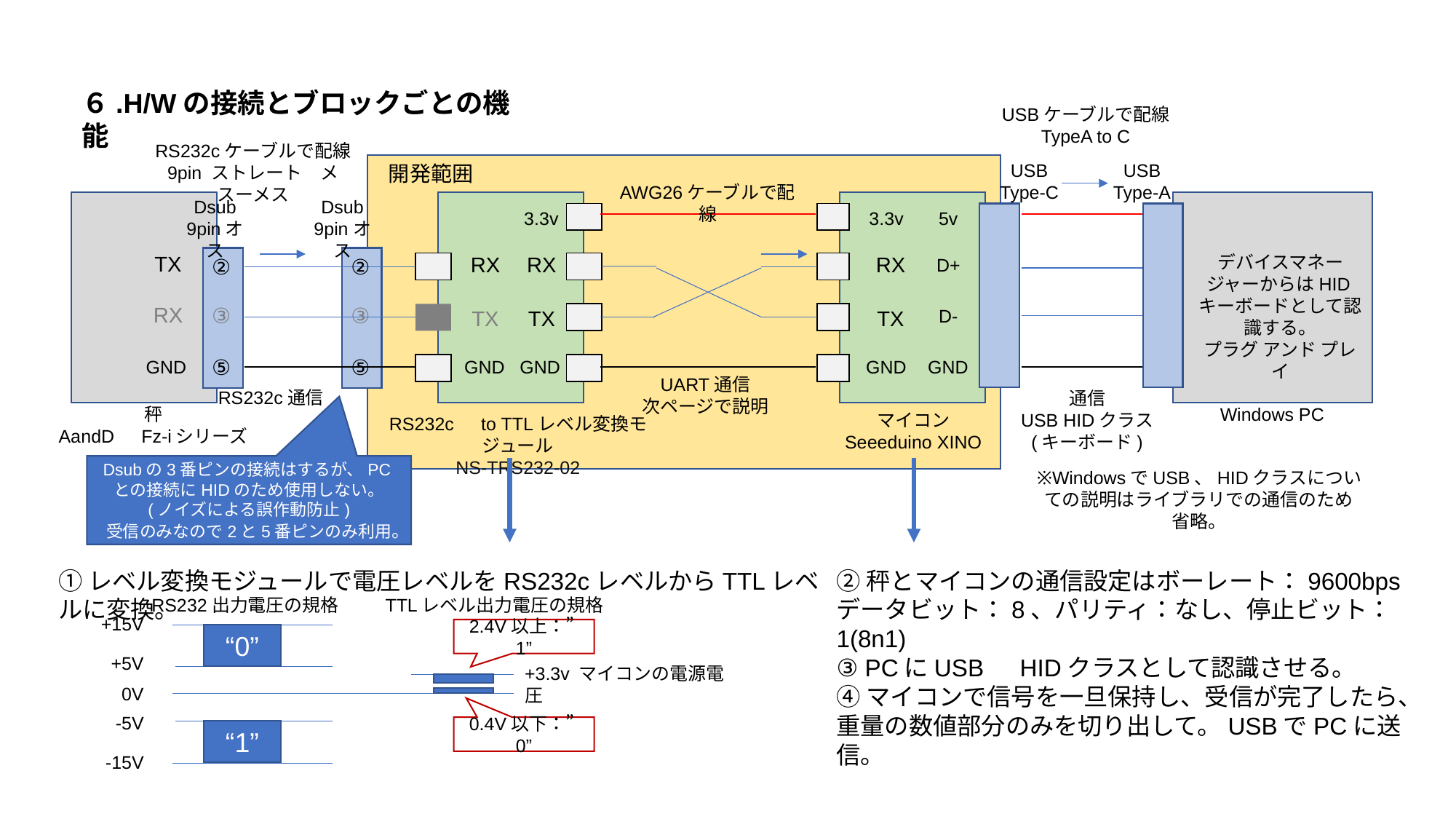

６.H/Wの接続とブロックごとの機能
USBケーブルで配線
TypeA to C
RS232cケーブルで配線
9pin ストレート　メスーメス
USB
Type-C
USB
Type-A
開発範囲

AWG26ケーブルで配線
Dsub
9pinオス
Dsub
9pinオス

3.3v
3.3v
5v

TX
デバイスマネージャーからはHIDキーボードとして認識する。
プラグ アンド プレイ
RX
RX
RX
②
②

D+

RX
③
③
D-
TX
TX
TX

⑤
⑤
GND
GND
GND
GND
GND

UART通信
次ページで説明
RS232c通信
通信
USB HIDクラス
(キーボード)
秤
AandD　Fz-iシリーズ
Windows PC
マイコン
Seeeduino XINO
RS232c　to TTLレベル変換モジュール
NS-TRS232-02
Dsubの3番ピンの接続はするが、PCとの接続にHIDのため使用しない。
(ノイズによる誤作動防止)
受信のみなので2と5番ピンのみ利用。
※WindowsでUSB、HIDクラスについての説明はライブラリでの通信のため省略。
①レベル変換モジュールで電圧レベルをRS232cレベルからTTLレベルに変換。
②秤とマイコンの通信設定はボーレート：9600bps
データビット：8、パリティ：なし、停止ビット：1(8n1)
③ PCにUSB　HIDクラスとして認識させる。
④マイコンで信号を一旦保持し、受信が完了したら、
重量の数値部分のみを切り出して。USBでPCに送信。
RS232出力電圧の規格
TTLレベル出力電圧の規格
+15V
2.4V以上：”1”
“0”
+5V
+3.3v マイコンの電源電圧

0V

-5V
0.4V以下：”0”
“1”
-15V